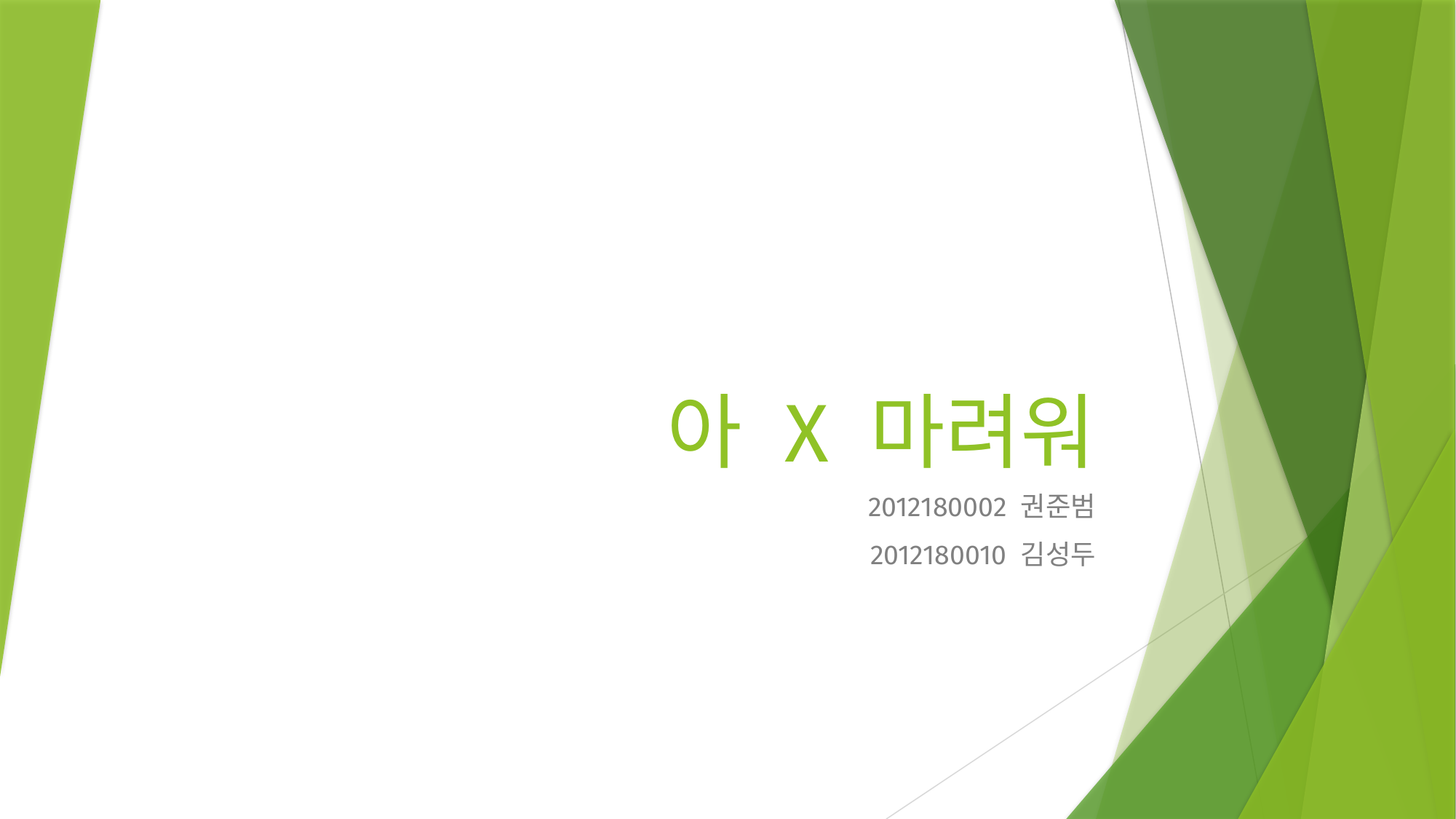

# 아 X 마려워
2012180002 권준범
2012180010 김성두